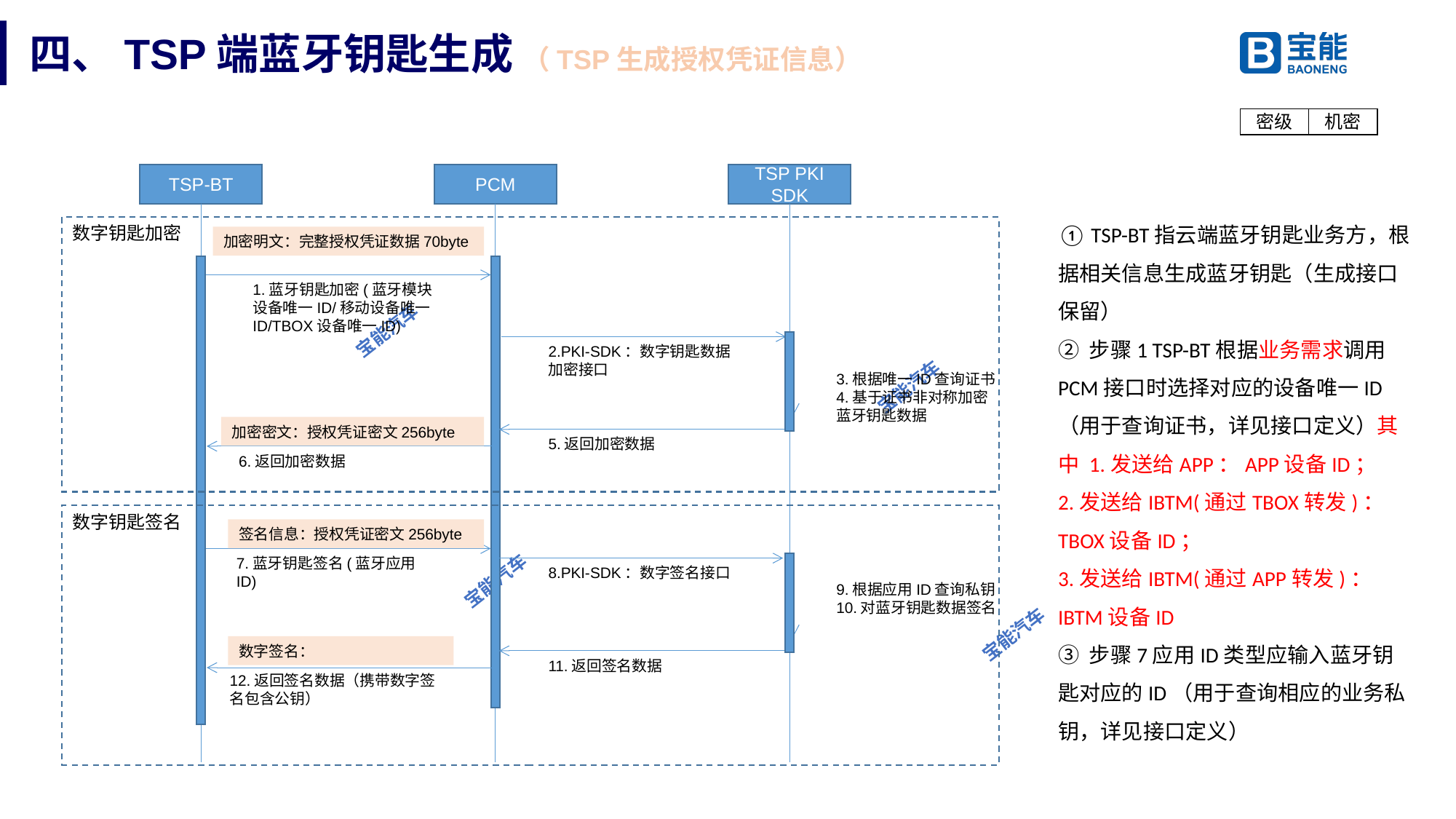

# 四、TSP端蓝牙钥匙生成 （TSP生成授权凭证信息）
TSP-BT
PCM
TSP PKI SDK
① TSP-BT指云端蓝牙钥匙业务方，根据相关信息生成蓝牙钥匙（生成接口保留）
② 步骤1 TSP-BT根据业务需求调用PCM接口时选择对应的设备唯一ID（用于查询证书，详见接口定义）其中 1.发送给APP：APP设备ID；
2.发送给IBTM(通过TBOX转发)：TBOX设备ID；
3.发送给IBTM(通过APP转发)：IBTM设备ID
③ 步骤7应用ID类型应输入蓝牙钥匙对应的ID（用于查询相应的业务私钥，详见接口定义）
数字钥匙加密
加密明文：完整授权凭证数据70byte

1.蓝牙钥匙加密(蓝牙模块设备唯一ID/移动设备唯一ID/TBOX设备唯一ID)

2.PKI-SDK：数字钥匙数据加密接口
3.根据唯一ID查询证书
4.基于证书非对称加密
蓝牙钥匙数据
加密密文：授权凭证密文256byte
5.返回加密数据
6.返回加密数据
数字钥匙签名
签名信息：授权凭证密文256byte
7.蓝牙钥匙签名(蓝牙应用ID)

8.PKI-SDK：数字签名接口
9.根据应用ID查询私钥
10.对蓝牙钥匙数据签名
数字签名：
11.返回签名数据
12.返回签名数据（携带数字签名包含公钥）
15